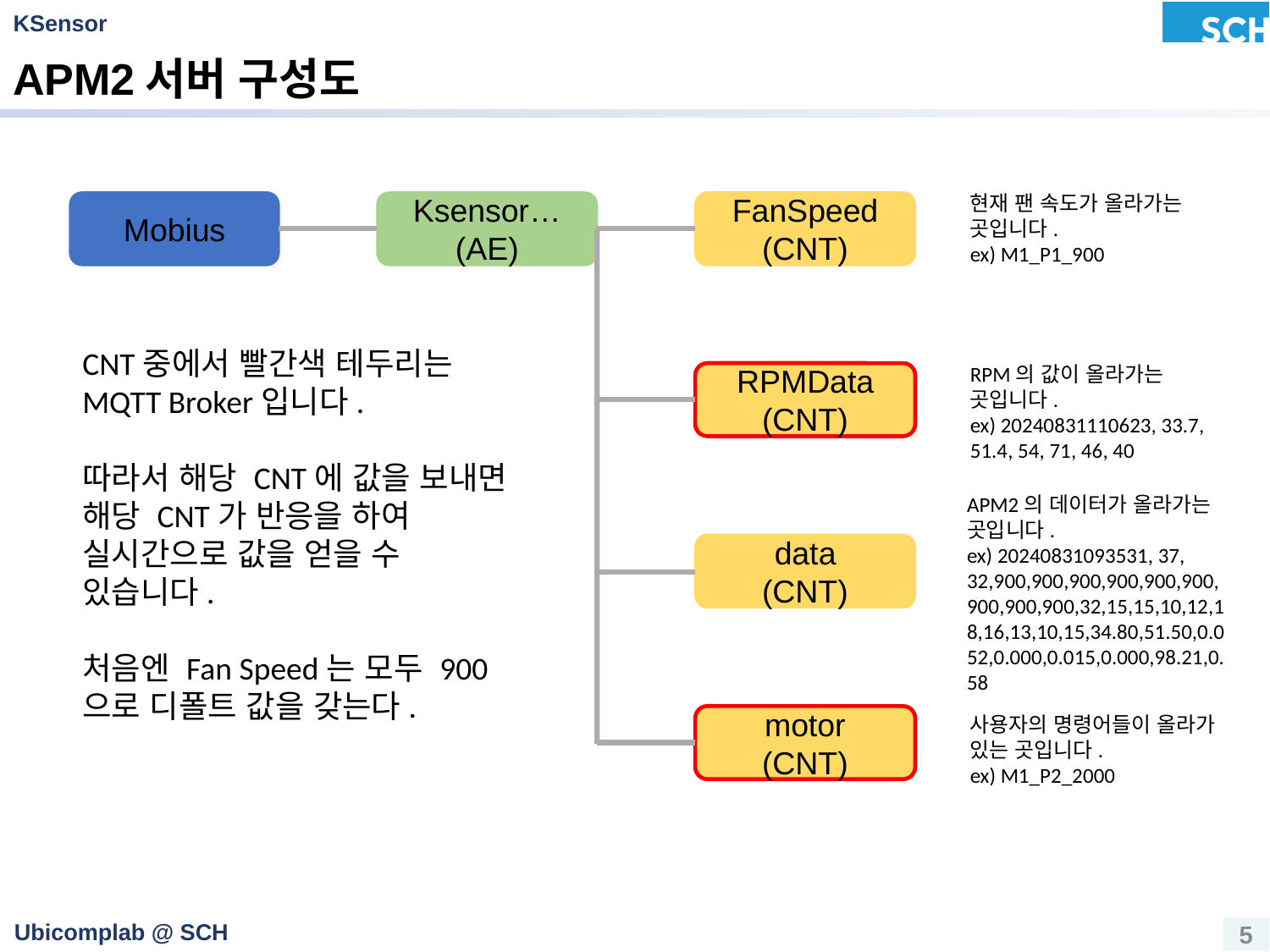

# APM2서버 구성도
현재 팬 속도가 올라가는 곳입니다.
ex) M1_P1_900
Mobius
Ksensor…
(AE)
FanSpeed
(CNT)
CNT중에서 빨간색 테두리는 MQTT Broker입니다.

따라서 해당 CNT에 값을 보내면 해당 CNT가 반응을 하여 실시간으로 값을 얻을 수 있습니다.

처음엔 Fan Speed는 모두 900으로 디폴트 값을 갖는다.
RPM의 값이 올라가는 곳입니다.
ex) 20240831110623, 33.7, 51.4, 54, 71, 46, 40
RPMData
(CNT)
APM2의 데이터가 올라가는 곳입니다.
ex) 20240831093531, 37, 32,900,900,900,900,900,900,900,900,900,32,15,15,10,12,18,16,13,10,15,34.80,51.50,0.052,0.000,0.015,0.000,98.21,0.58
data
(CNT)
사용자의 명령어들이 올라가 있는 곳입니다.
ex) M1_P2_2000
motor
(CNT)
5